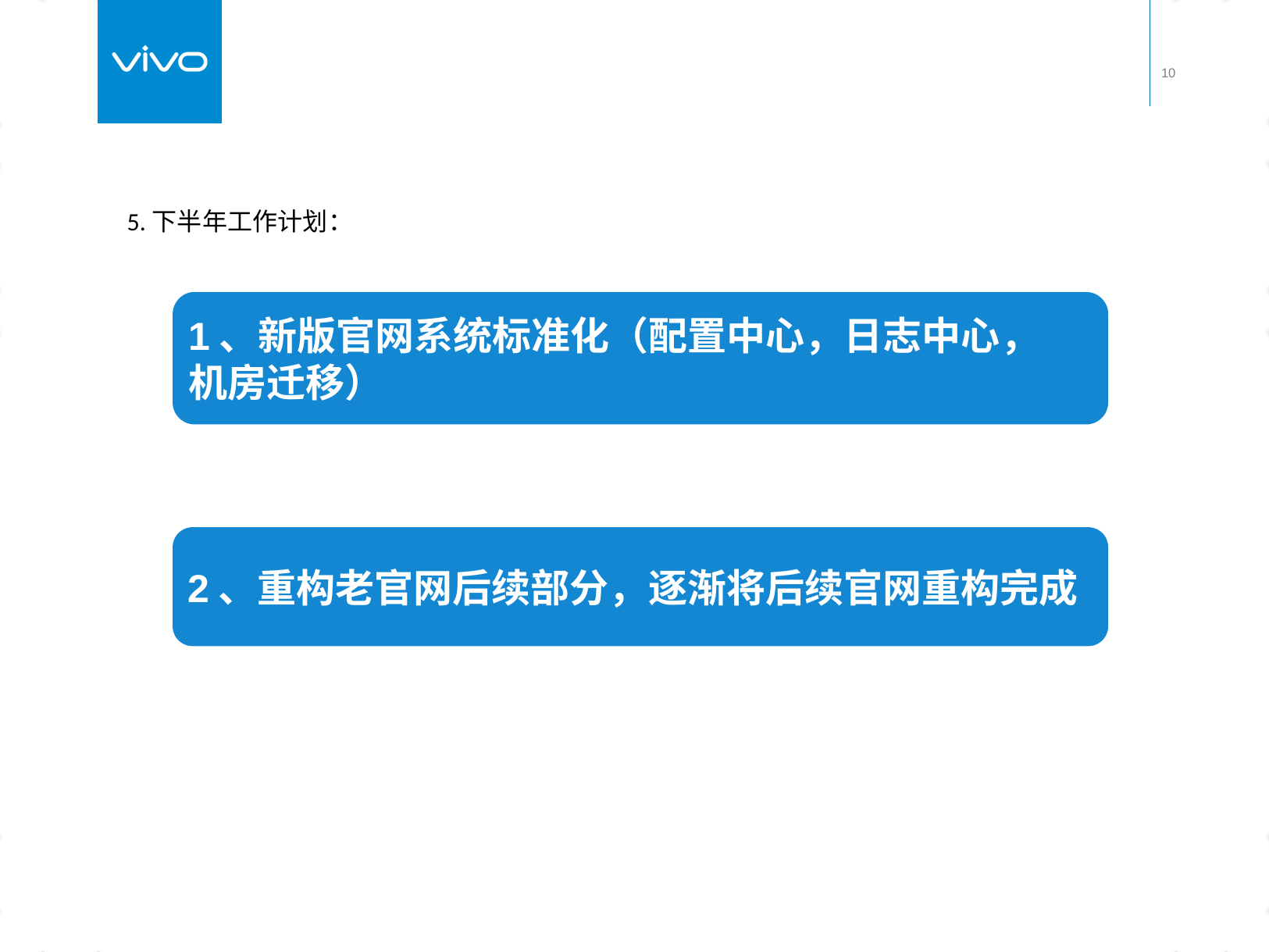

5.下半年工作计划：
1、新版官网系统标准化（配置中心，日志中心，
机房迁移）
2、重构老官网后续部分，逐渐将后续官网重构完成